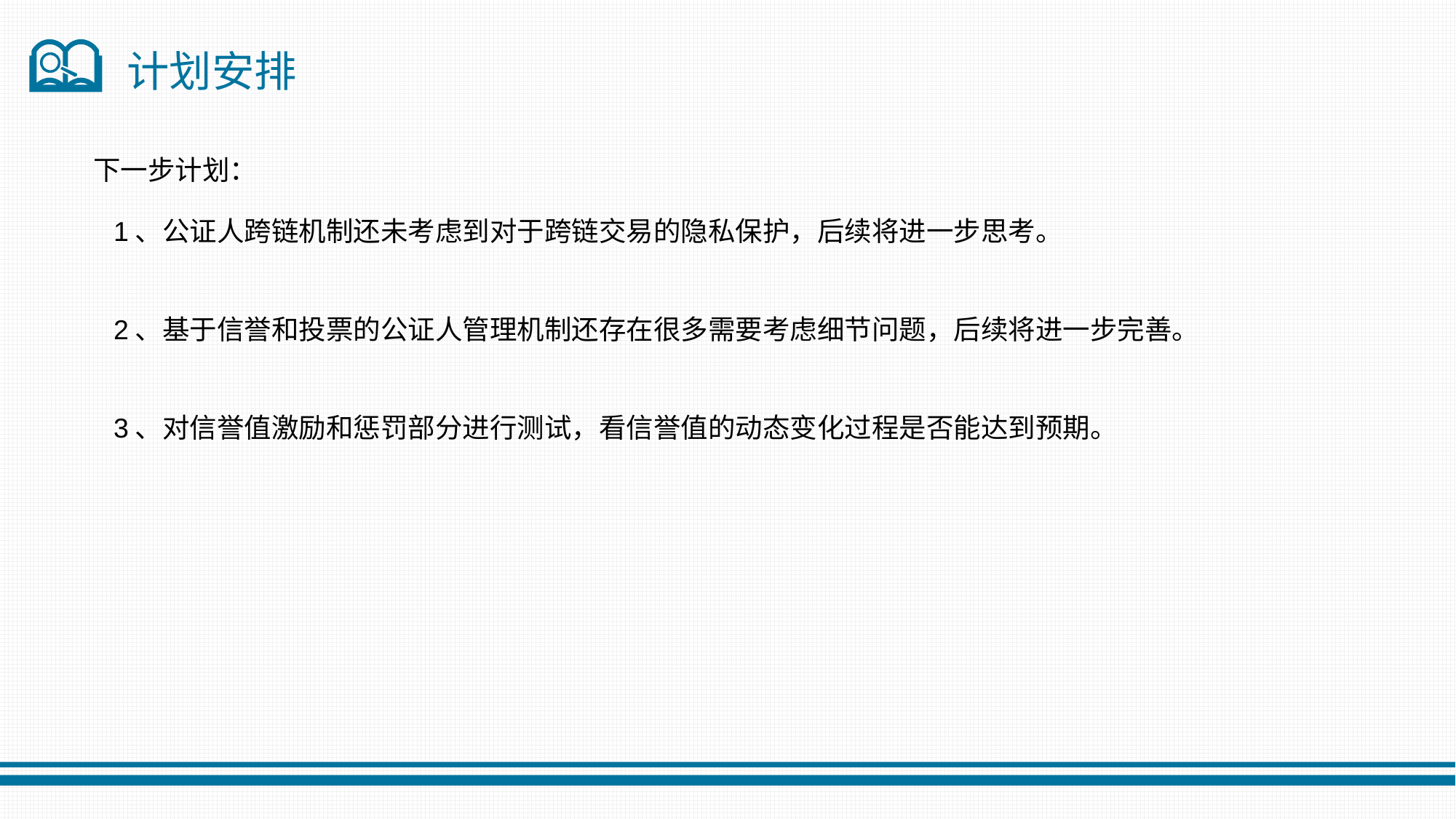

计划安排
下一步计划：
1、公证人跨链机制还未考虑到对于跨链交易的隐私保护，后续将进一步思考。

2、基于信誉和投票的公证人管理机制还存在很多需要考虑细节问题，后续将进一步完善。

3、对信誉值激励和惩罚部分进行测试，看信誉值的动态变化过程是否能达到预期。